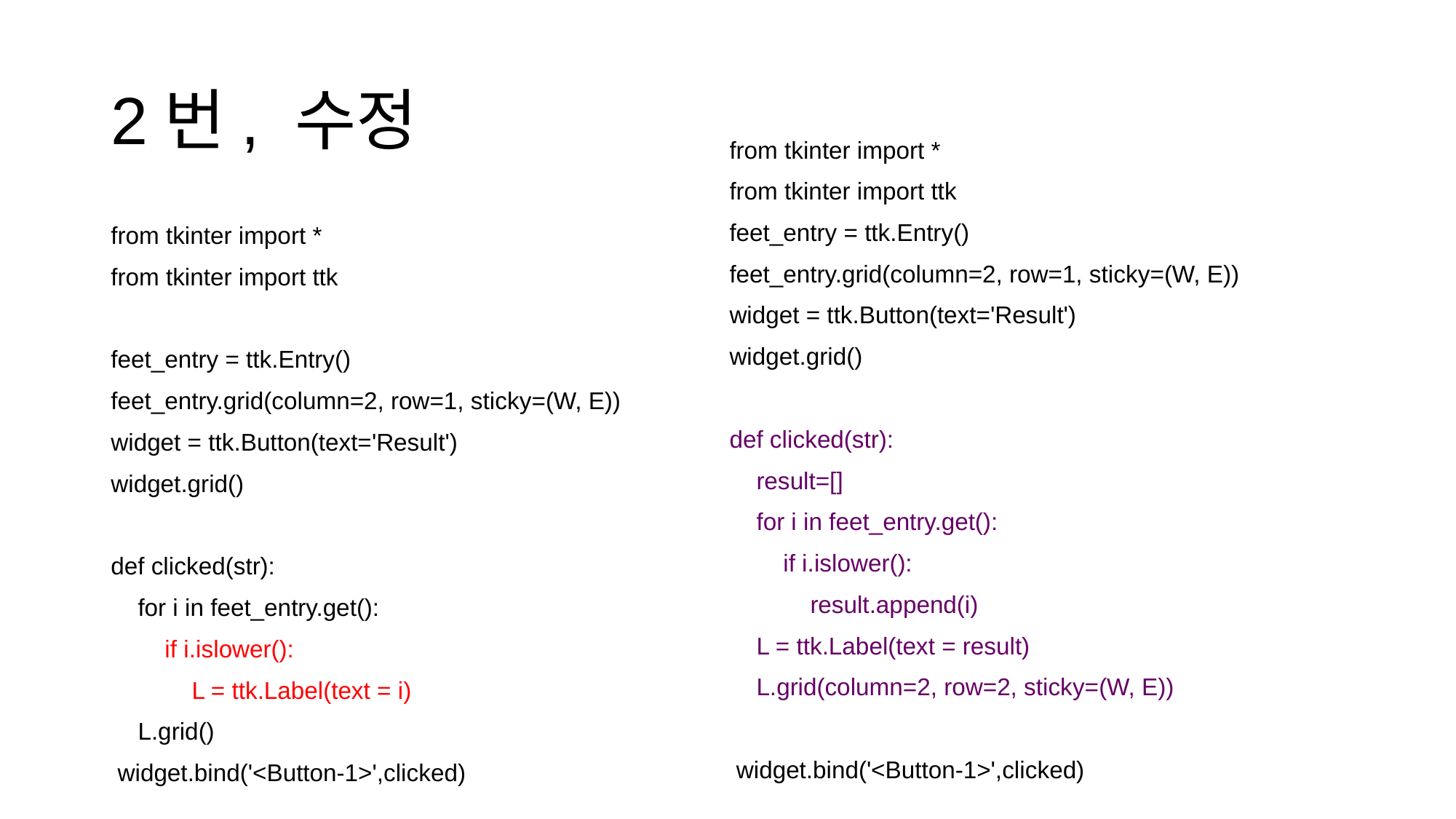

# 2번, 수정
from tkinter import *
from tkinter import ttk
feet_entry = ttk.Entry()
feet_entry.grid(column=2, row=1, sticky=(W, E))
widget = ttk.Button(text='Result')
widget.grid()

def clicked(str):
    result=[]
    for i in feet_entry.get():
        if i.islower():
            result.append(i)
    L = ttk.Label(text = result)
    L.grid(column=2, row=2, sticky=(W, E))

 widget.bind('<Button-1>',clicked)
from tkinter import *
from tkinter import ttk

feet_entry = ttk.Entry()
feet_entry.grid(column=2, row=1, sticky=(W, E))
widget = ttk.Button(text='Result')
widget.grid()

def clicked(str):
    for i in feet_entry.get():
        if i.islower():
            L = ttk.Label(text = i)
    L.grid()
 widget.bind('<Button-1>',clicked)